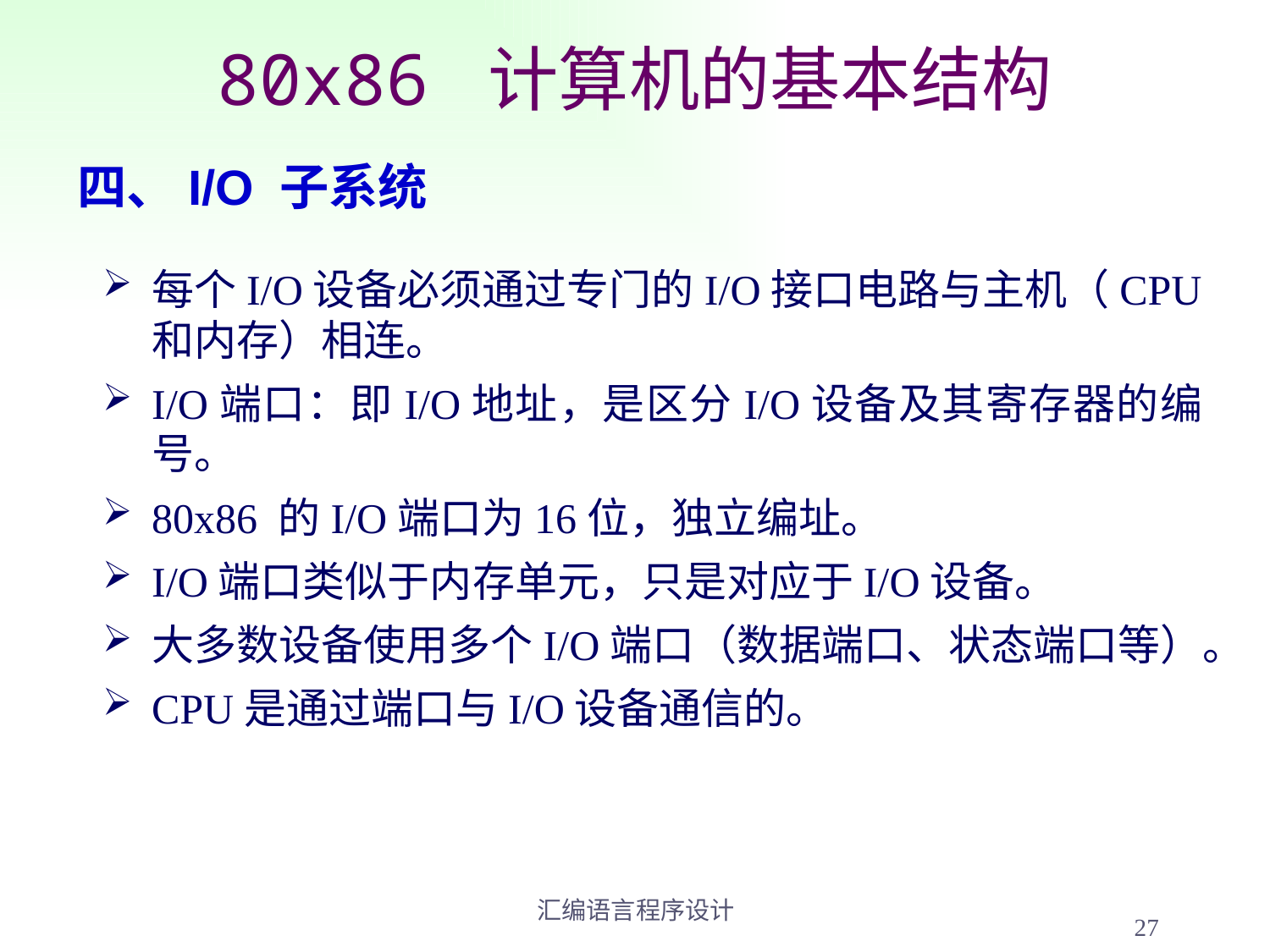

# 80x86 计算机的基本结构
四、I/O 子系统
每个I/O设备必须通过专门的I/O接口电路与主机（CPU和内存）相连。
I/O端口：即I/O地址，是区分I/O设备及其寄存器的编号。
80x86 的I/O端口为16位，独立编址。
I/O端口类似于内存单元，只是对应于I/O设备。
大多数设备使用多个I/O端口（数据端口、状态端口等）。
CPU是通过端口与I/O设备通信的。
27
汇编语言程序设计